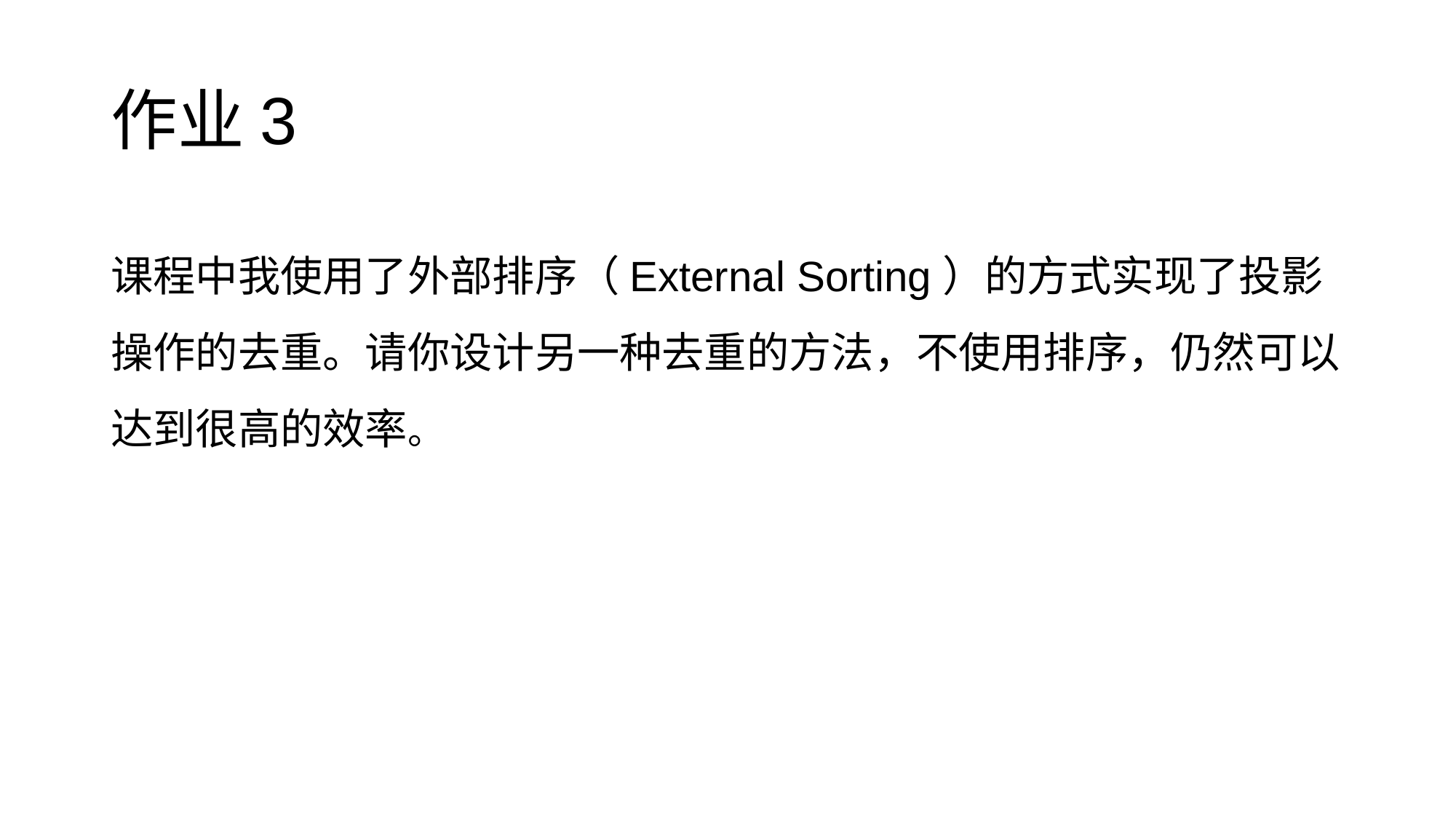

# 作业3
课程中我使用了外部排序（External Sorting）的方式实现了投影操作的去重。请你设计另一种去重的方法，不使用排序，仍然可以达到很高的效率。